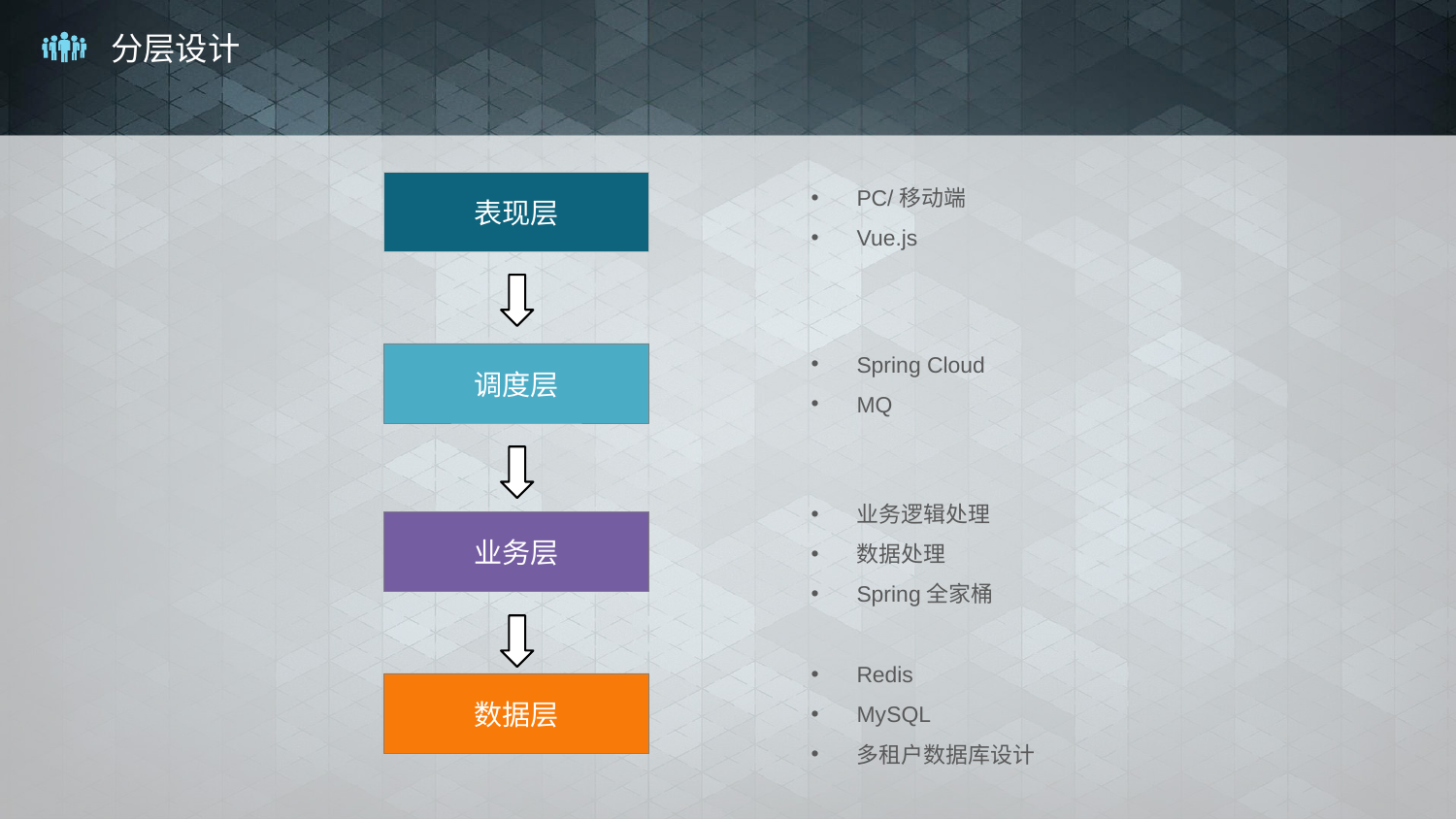

# 分层设计

PC/移动端
Vue.js

表现层

Spring Cloud
MQ

调度层

业务逻辑处理
数据处理
Spring全家桶

业务层

Redis
MySQL
多租户数据库设计

数据层